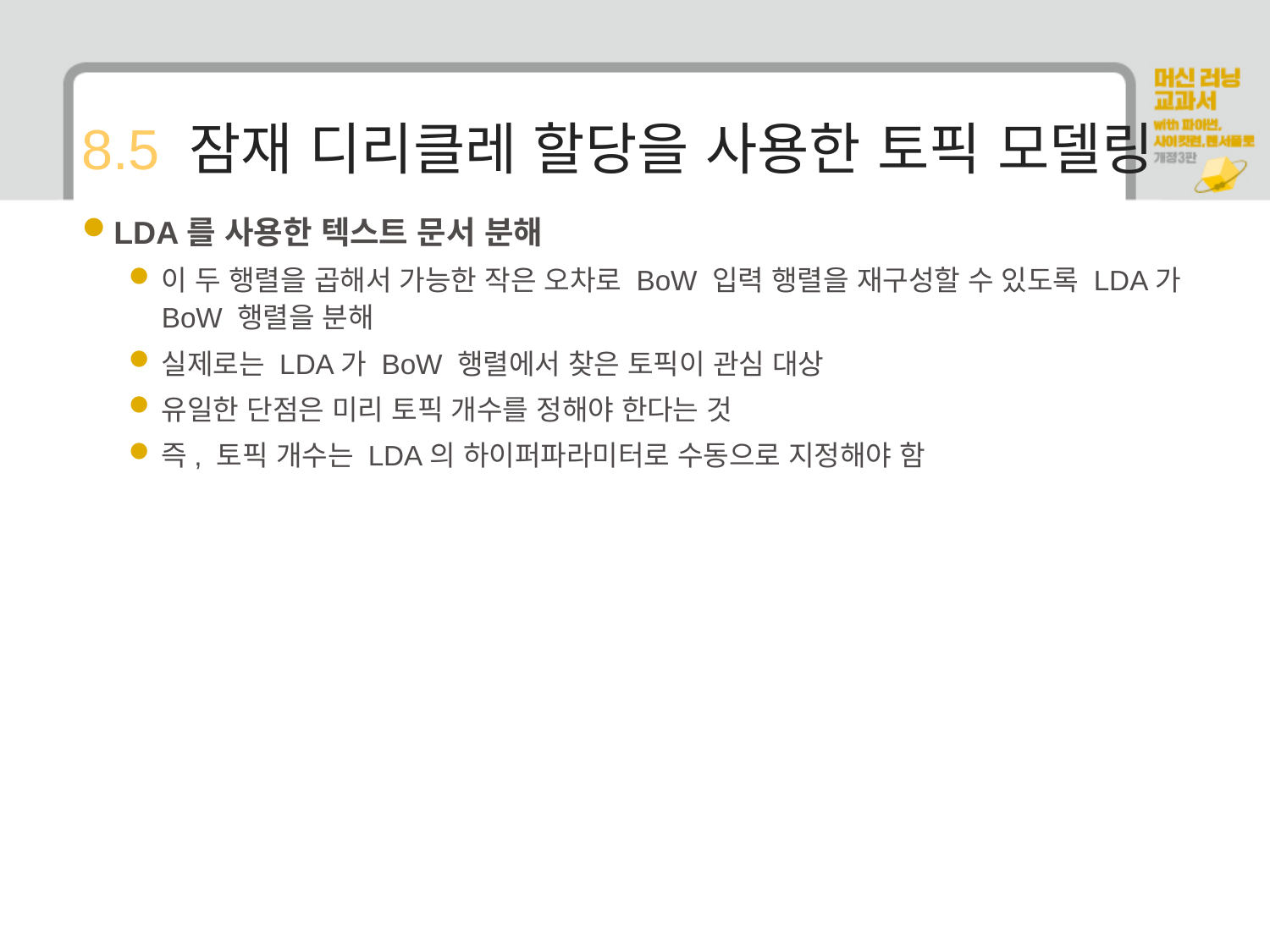

# 8.5 잠재 디리클레 할당을 사용한 토픽 모델링
LDA를 사용한 텍스트 문서 분해
이 두 행렬을 곱해서 가능한 작은 오차로 BoW 입력 행렬을 재구성할 수 있도록 LDA가 BoW 행렬을 분해
실제로는 LDA가 BoW 행렬에서 찾은 토픽이 관심 대상
유일한 단점은 미리 토픽 개수를 정해야 한다는 것
즉, 토픽 개수는 LDA의 하이퍼파라미터로 수동으로 지정해야 함